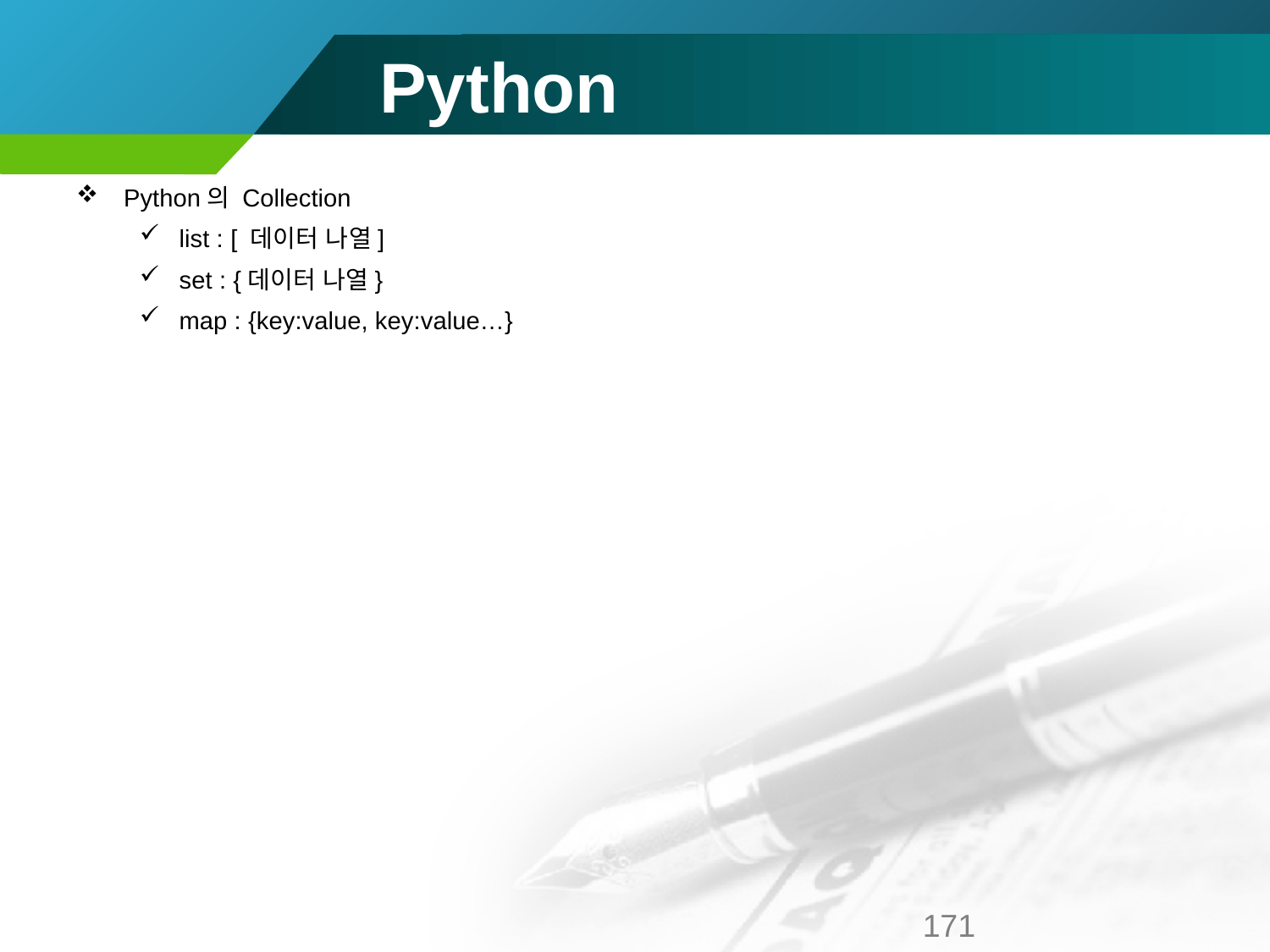

# Python
Python의 Collection
list : [ 데이터 나열]
set : {데이터 나열}
map : {key:value, key:value…}

171